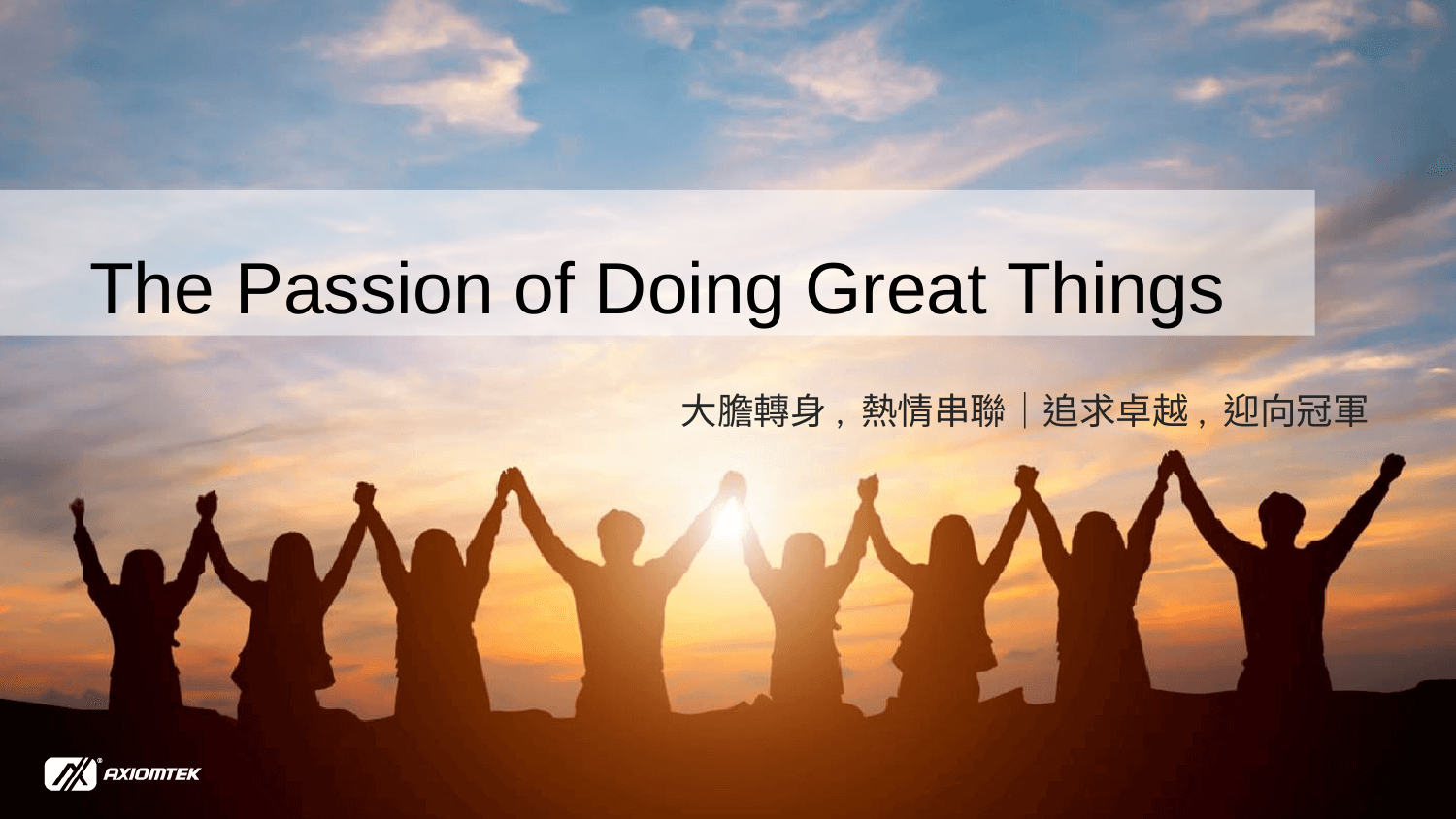

The Passion of Doing Great Things
大膽轉身, 熱情串聯｜追求卓越, 迎向冠軍